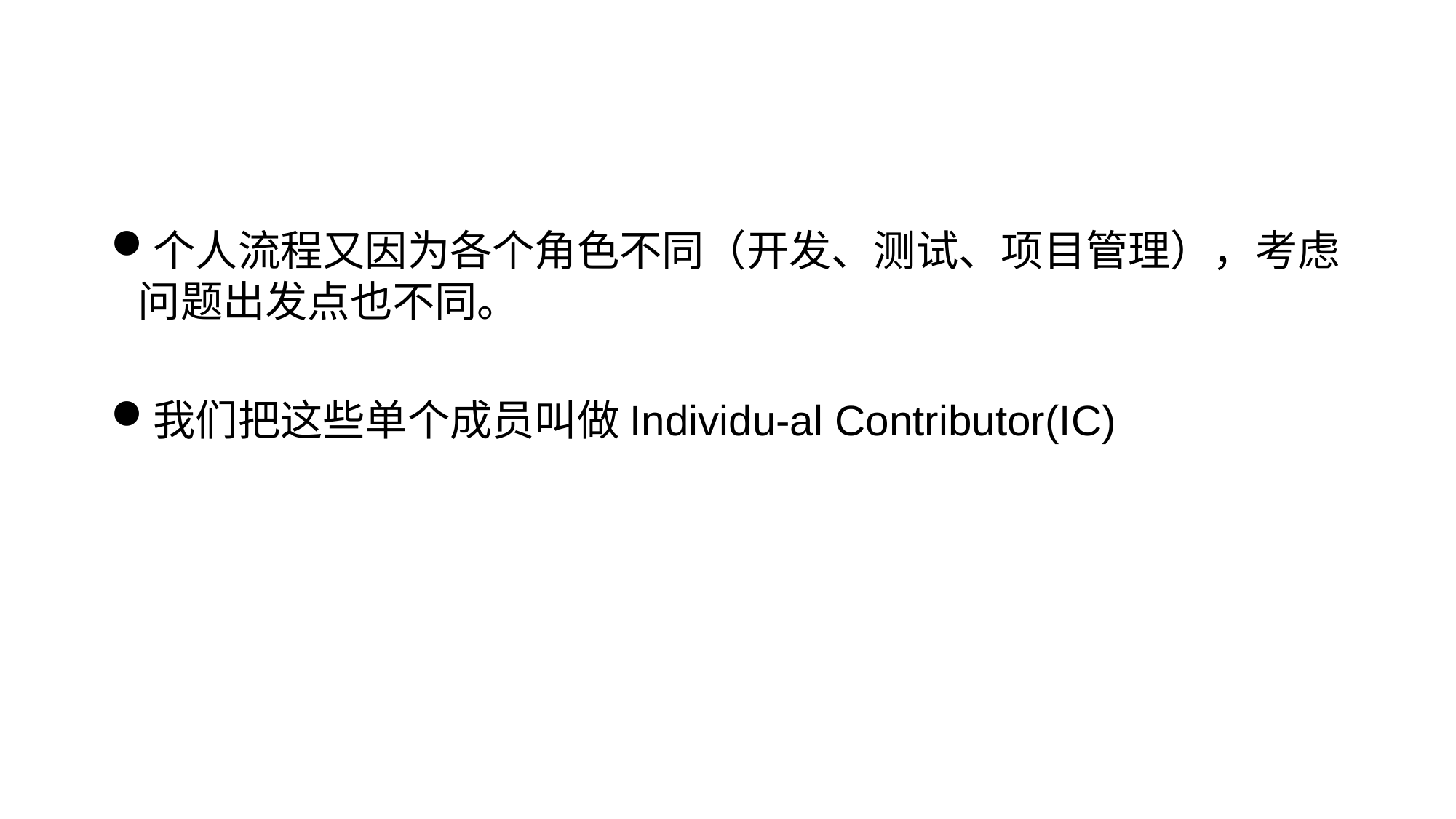

#
个人流程又因为各个角色不同（开发、测试、项目管理），考虑问题出发点也不同。

我们把这些单个成员叫做Individu-al Contributor(IC)